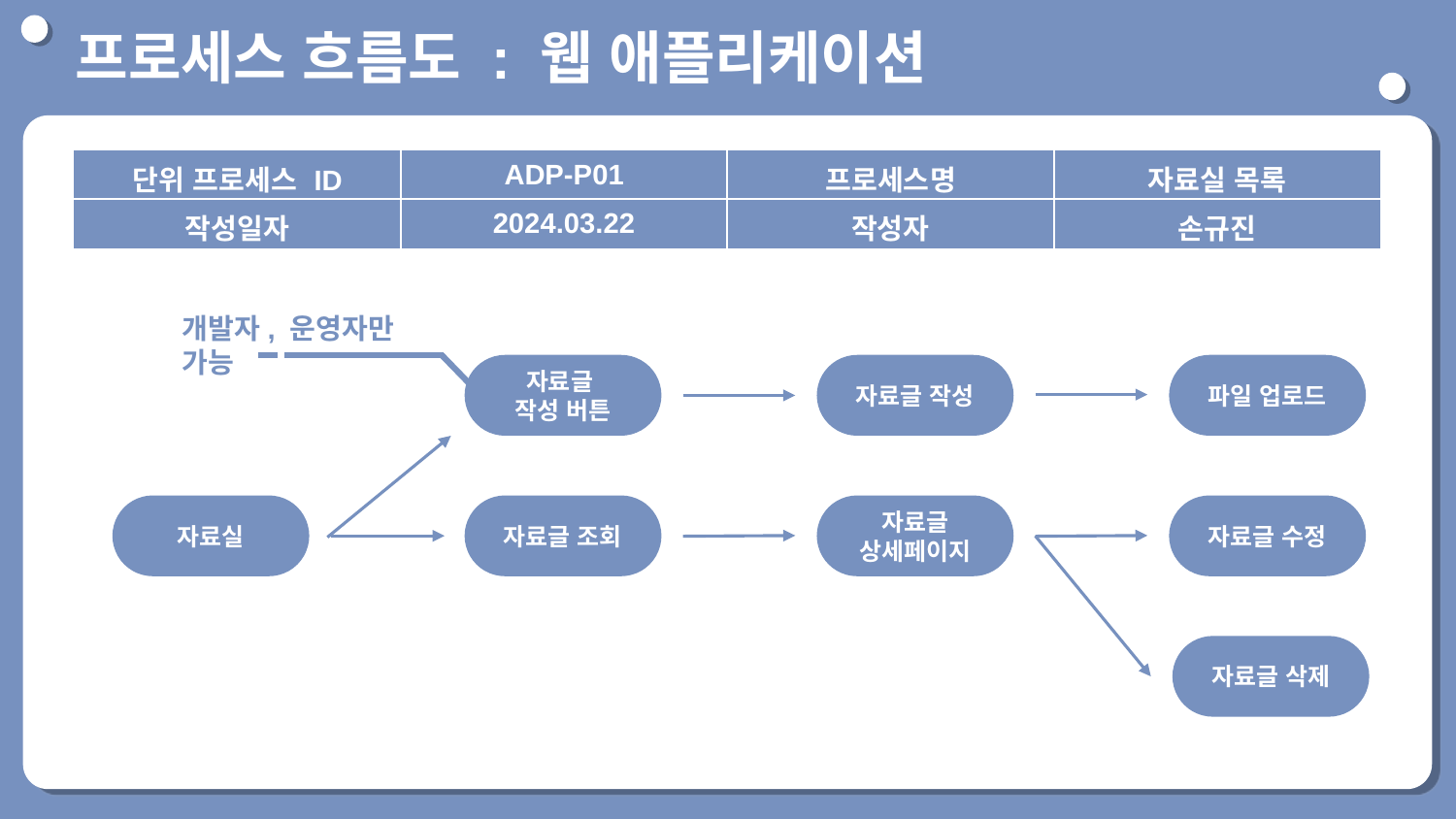

프로세스 흐름도 : 웹 애플리케이션

단위 프로세스 ID
| 단위 프로세스 ID | ADP-P01 | 프로세스명 | 자료실 목록 |
| --- | --- | --- | --- |
| 작성일자 | 2024.03.22 | 작성자 | 손규진 |
개발자, 운영자만 가능
자료글
작성 버튼
자료글 작성
파일 업로드
자료실
자료글 조회
자료글 상세페이지
자료글 수정
자료글 삭제